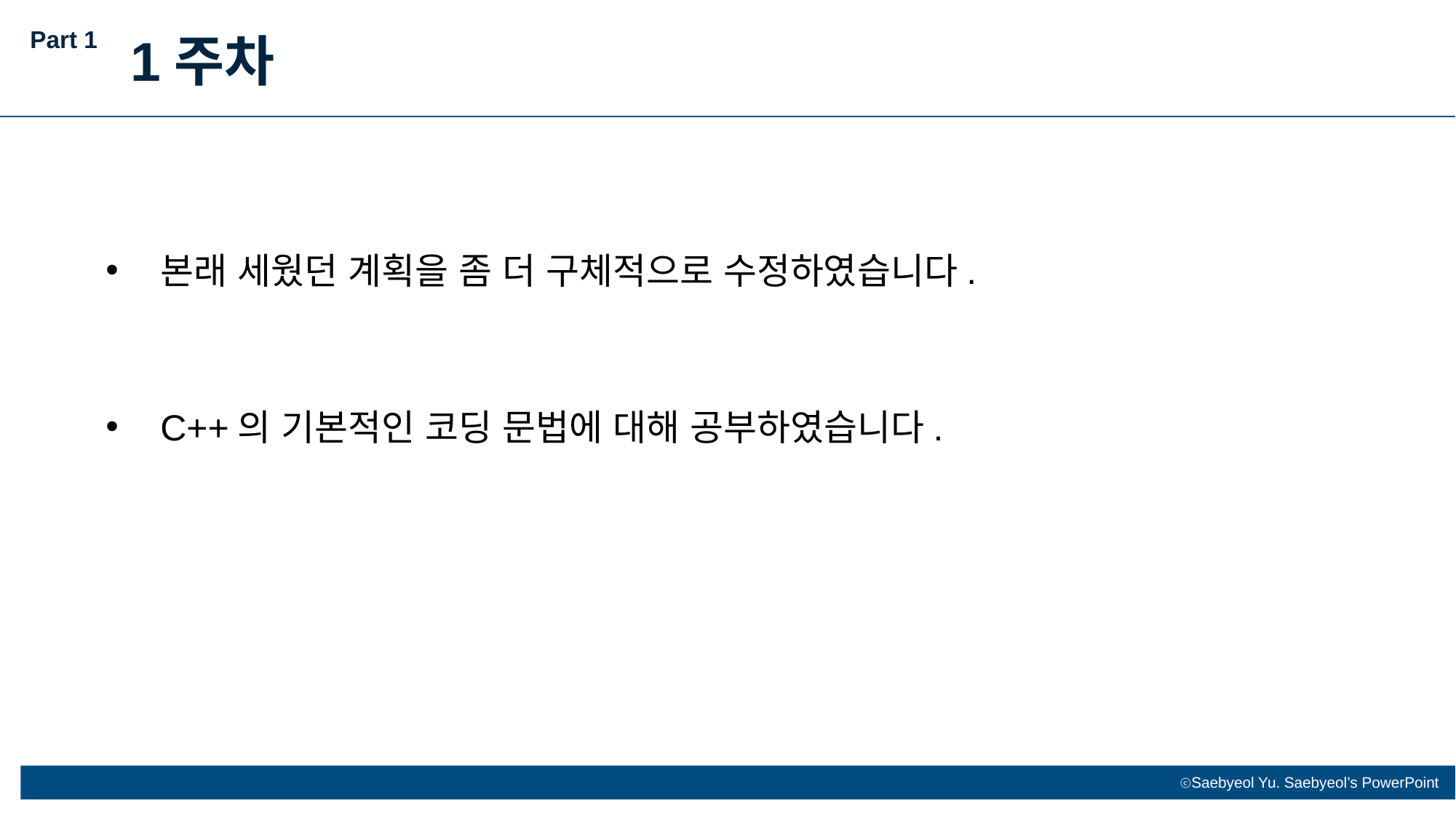

Part 1
1주차
본래 세웠던 계획을 좀 더 구체적으로 수정하였습니다.
C++의 기본적인 코딩 문법에 대해 공부하였습니다.